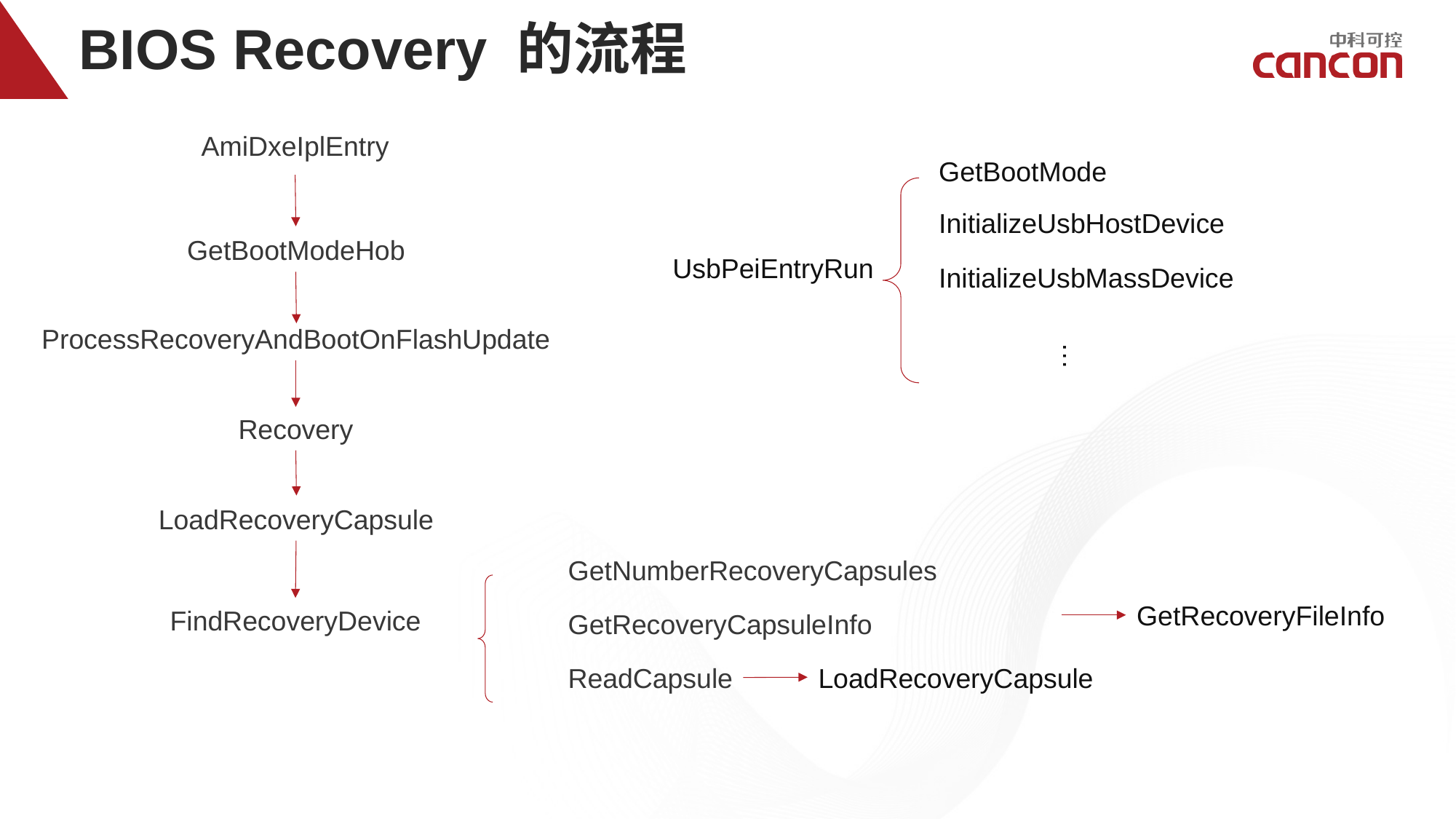

# BIOS Recovery 的流程
AmiDxeIplEntry
GetBootMode

InitializeUsbHostDevice
UsbPeiEntryRun
InitializeUsbMassDevice
…
GetBootModeHob
ProcessRecoveryAndBootOnFlashUpdate
Recovery
LoadRecoveryCapsule
GetNumberRecoveryCapsules

GetRecoveryFileInfo
FindRecoveryDevice
GetRecoveryCapsuleInfo
ReadCapsule
LoadRecoveryCapsule